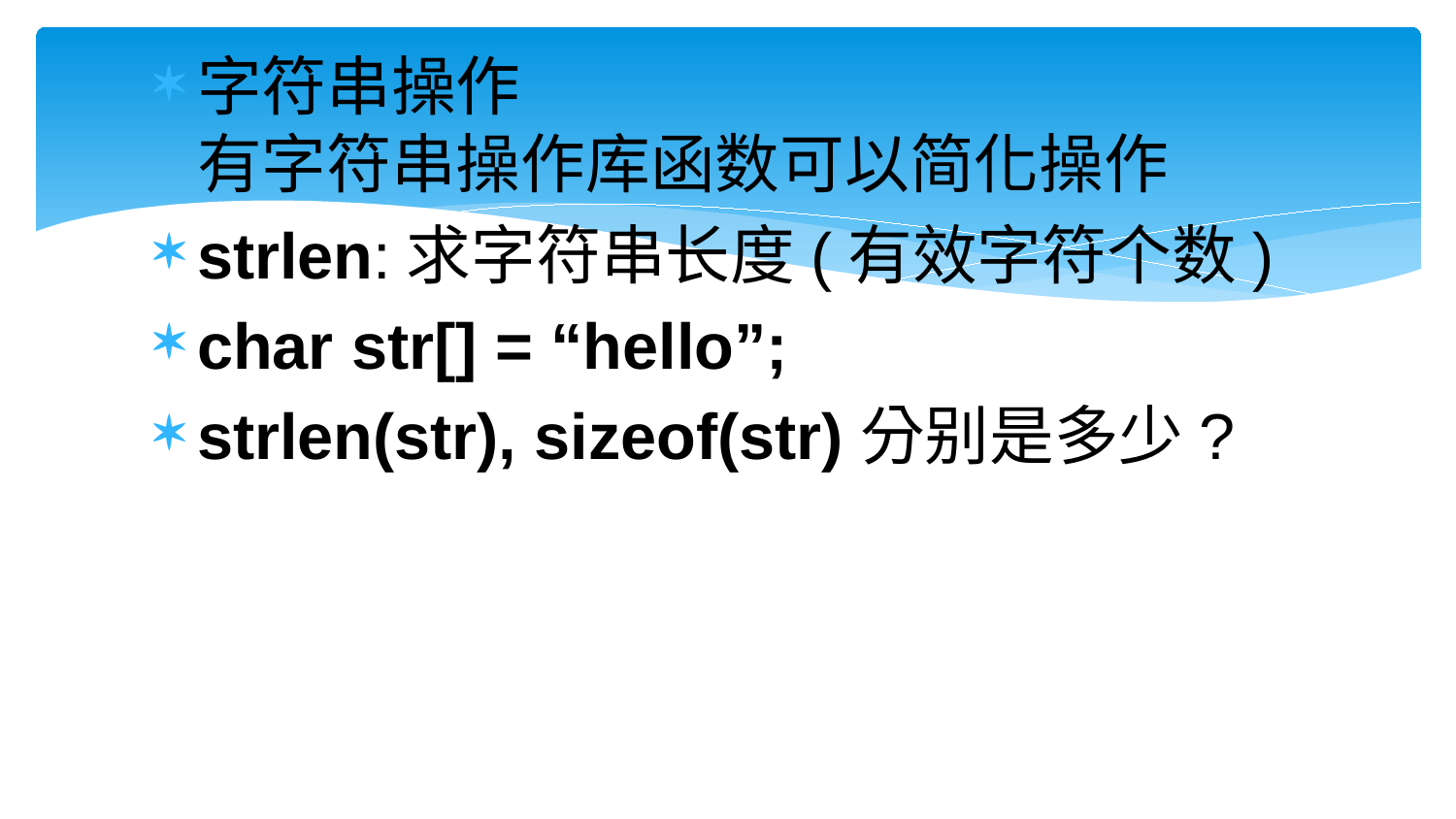

字符串操作
有字符串操作库函数可以简化操作
strlen:求字符串长度(有效字符个数)
char str[] = “hello”;
strlen(str), sizeof(str)分别是多少?